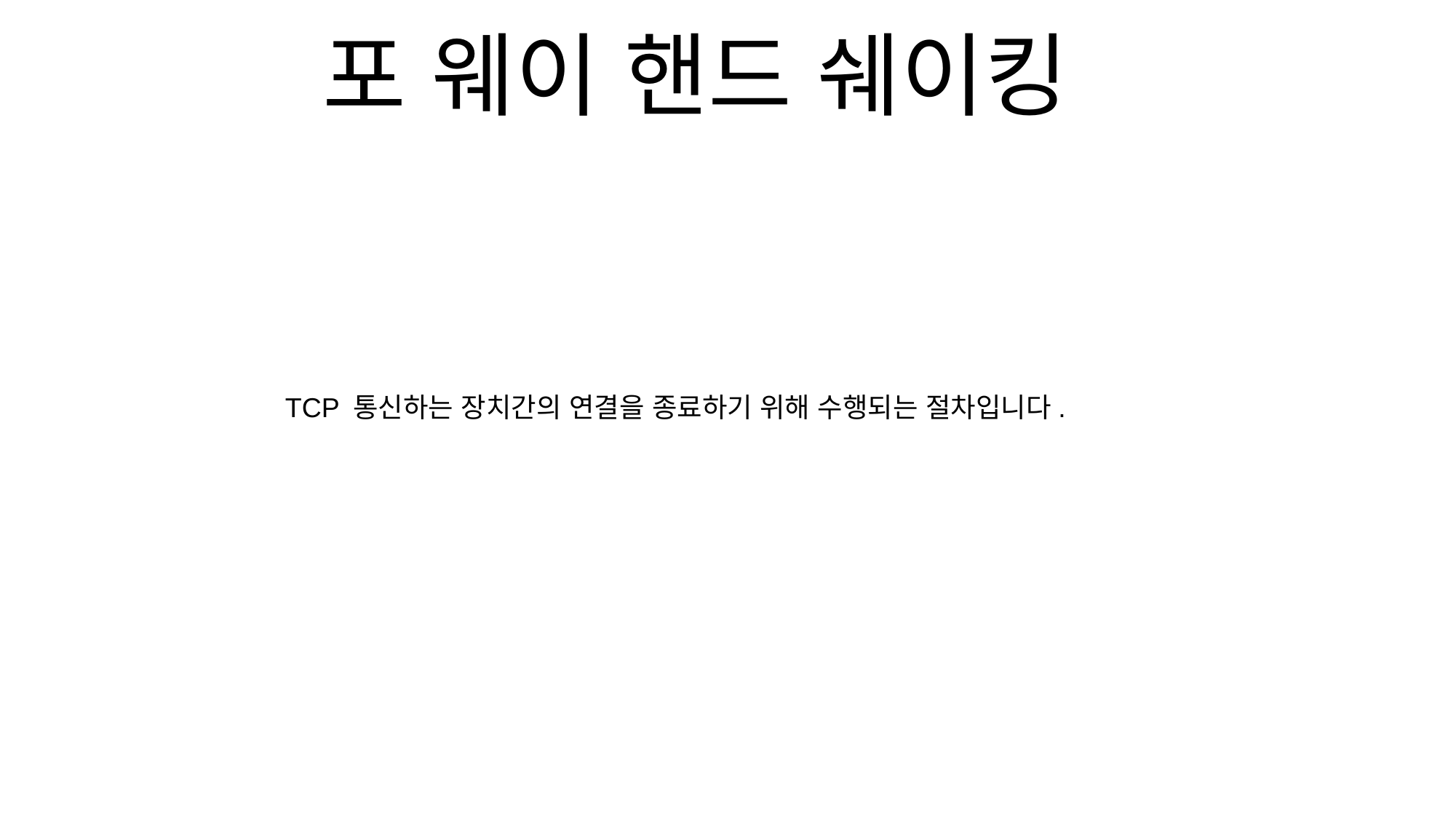

# 포 웨이 핸드 쉐이킹
TCP 통신하는 장치간의 연결을 종료하기 위해 수행되는 절차입니다.